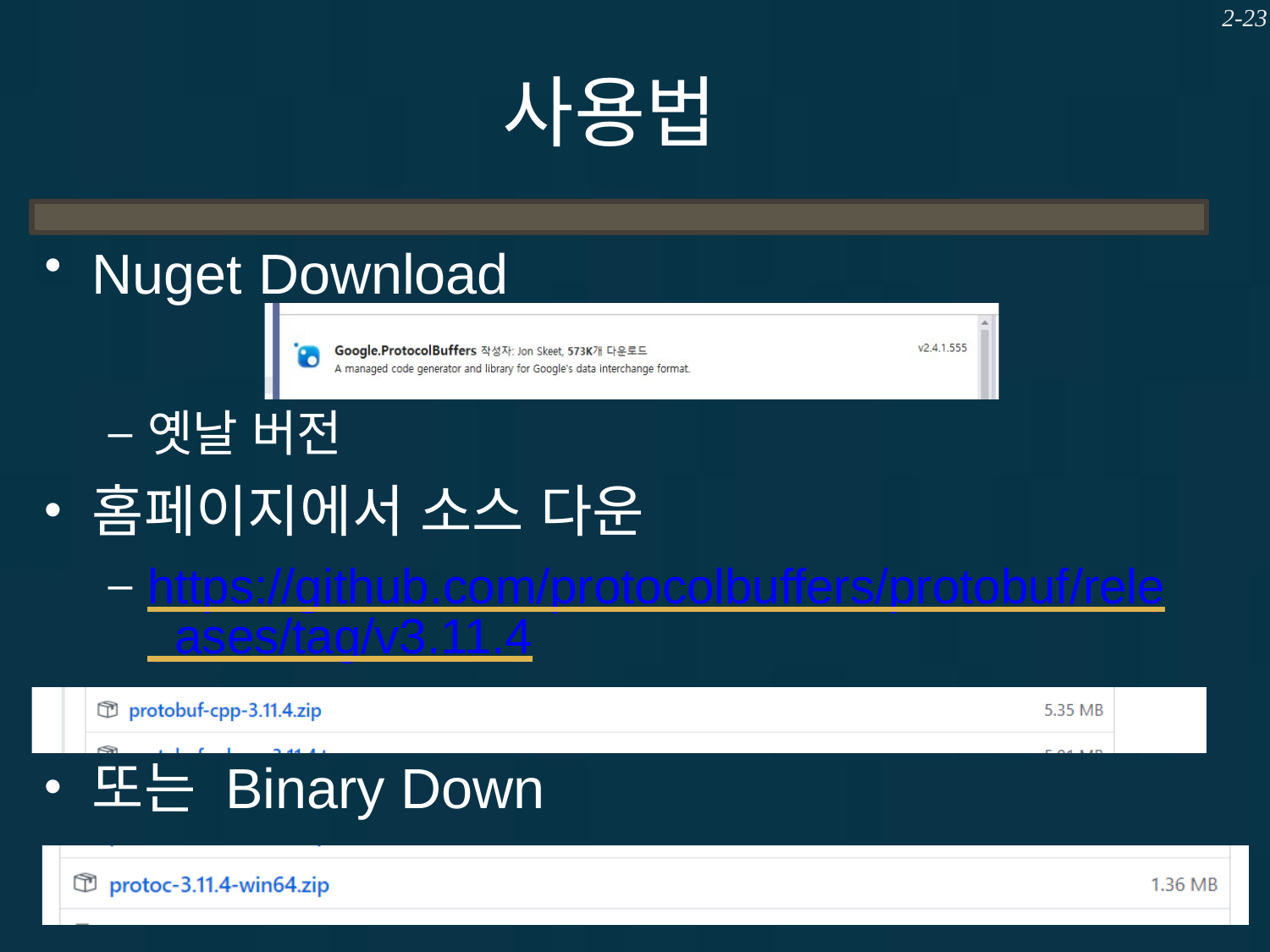

2-23
# 사용법

Nuget Download

옛날 버전
홈페이지에서 소스 다운
https://github.com/protocolbuffers/protobuf/rele  ases/tag/v3.11.4

또는 Binary Down